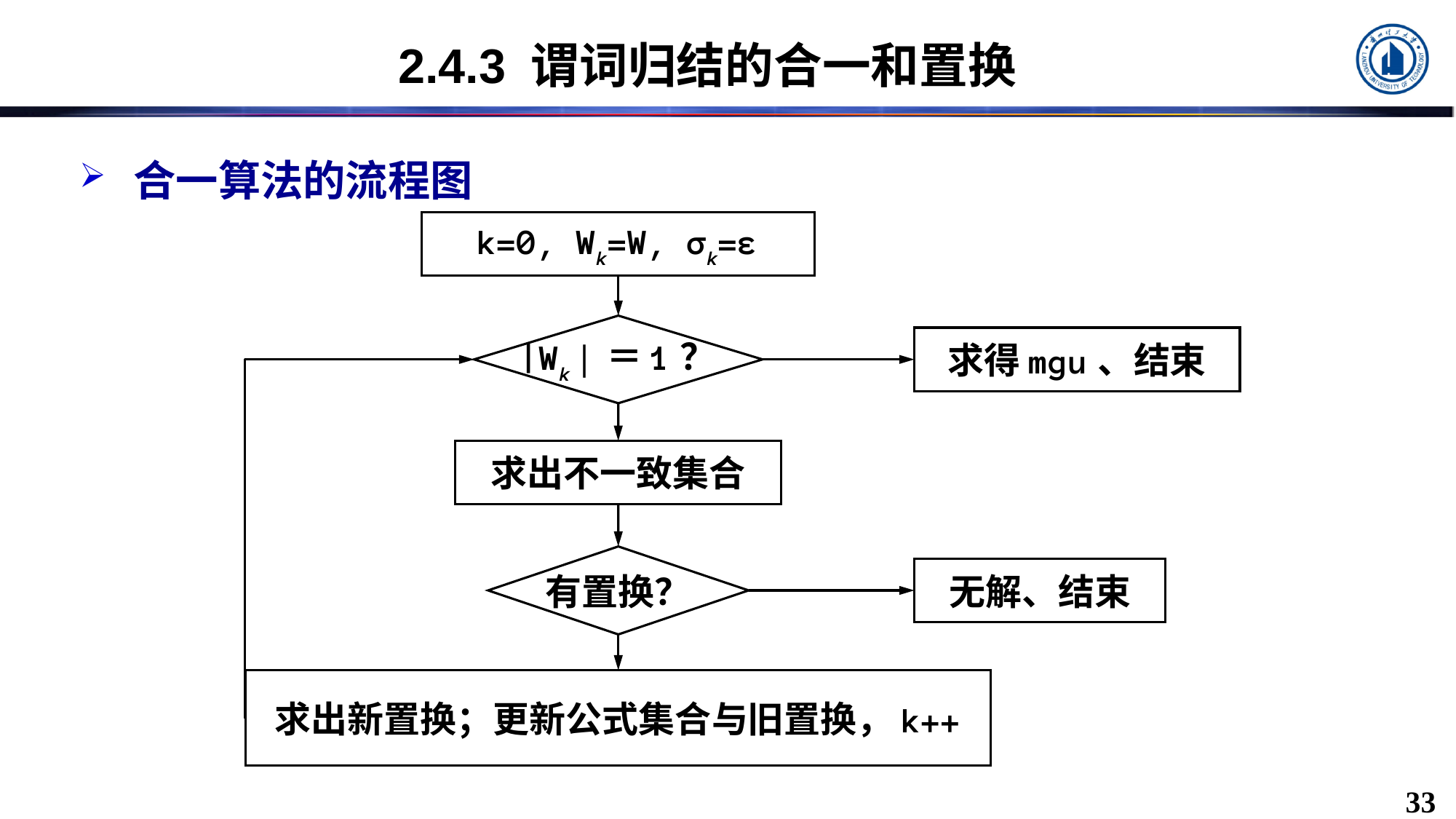

# 2.4.3 谓词归结的合一和置换
合一算法的流程图

k=0, Wk=W, σk=ε
|Wk | ＝1？
求得mgu、结束
求出不一致集合
有置换？
无解、结束
求出新置换；更新公式集合与旧置换，k++
33